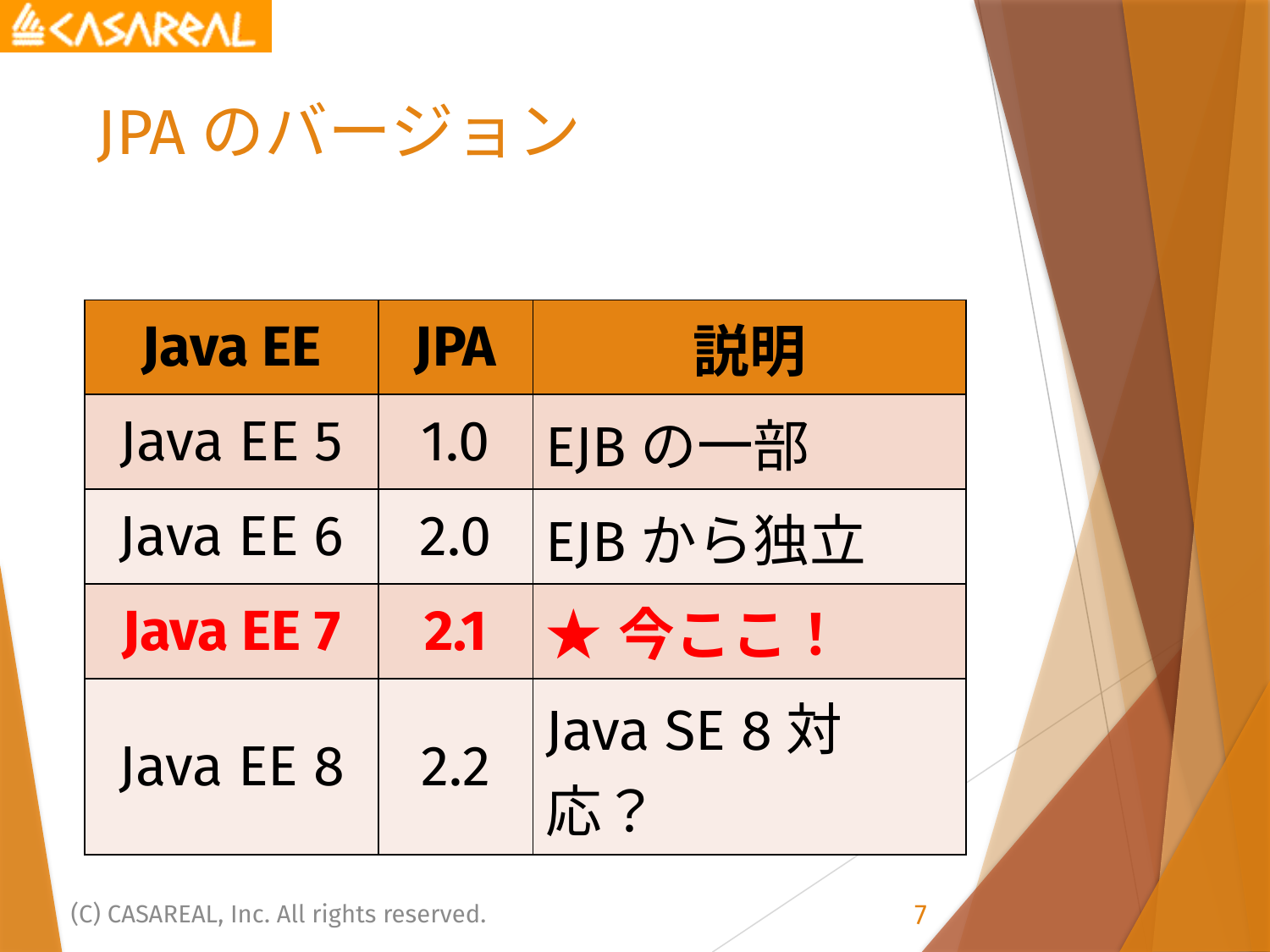

# JPAのバージョン
| Java EE | JPA | 説明 |
| --- | --- | --- |
| Java EE 5 | 1.0 | EJBの一部 |
| Java EE 6 | 2.0 | EJBから独立 |
| Java EE 7 | 2.1 | ★今ここ！ |
| Java EE 8 | 2.2 | Java SE 8対応？ |
(C) CASAREAL, Inc. All rights reserved.
7